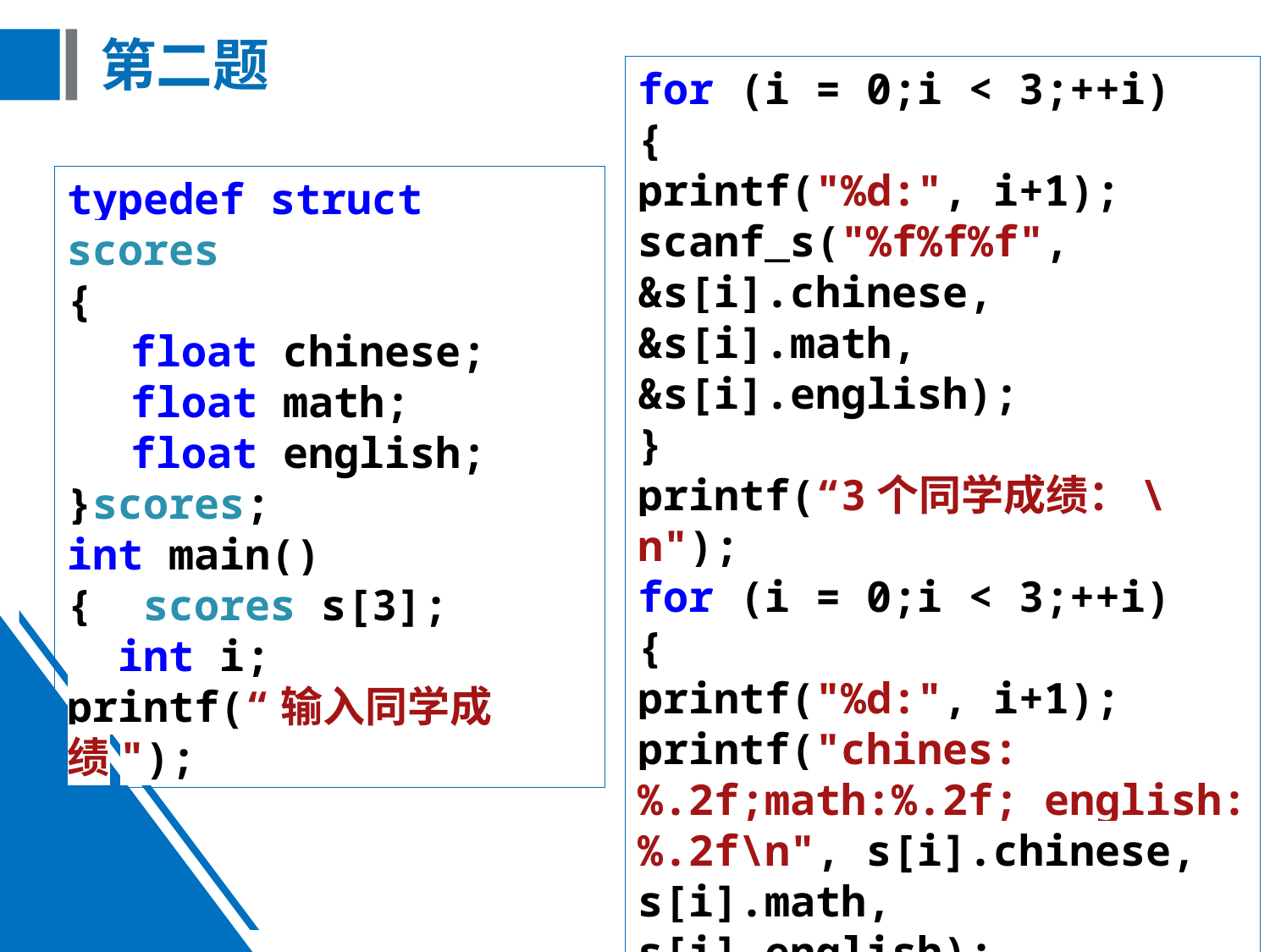

# 第二题
for (i = 0;i < 3;++i)
{
printf("%d:", i+1);
scanf_s("%f%f%f", &s[i].chinese, &s[i].math, &s[i].english);
}
printf(“3个同学成绩：\n");
for (i = 0;i < 3;++i)
{
printf("%d:", i+1);
printf("chines:%.2f;math:%.2f; english:%.2f\n", s[i].chinese, s[i].math, s[i].english);
}
typedef struct scores
{
float chinese;
float math;
float english;
}scores;
int main()
{  scores s[3];
  int i;
printf(“输入同学成绩");